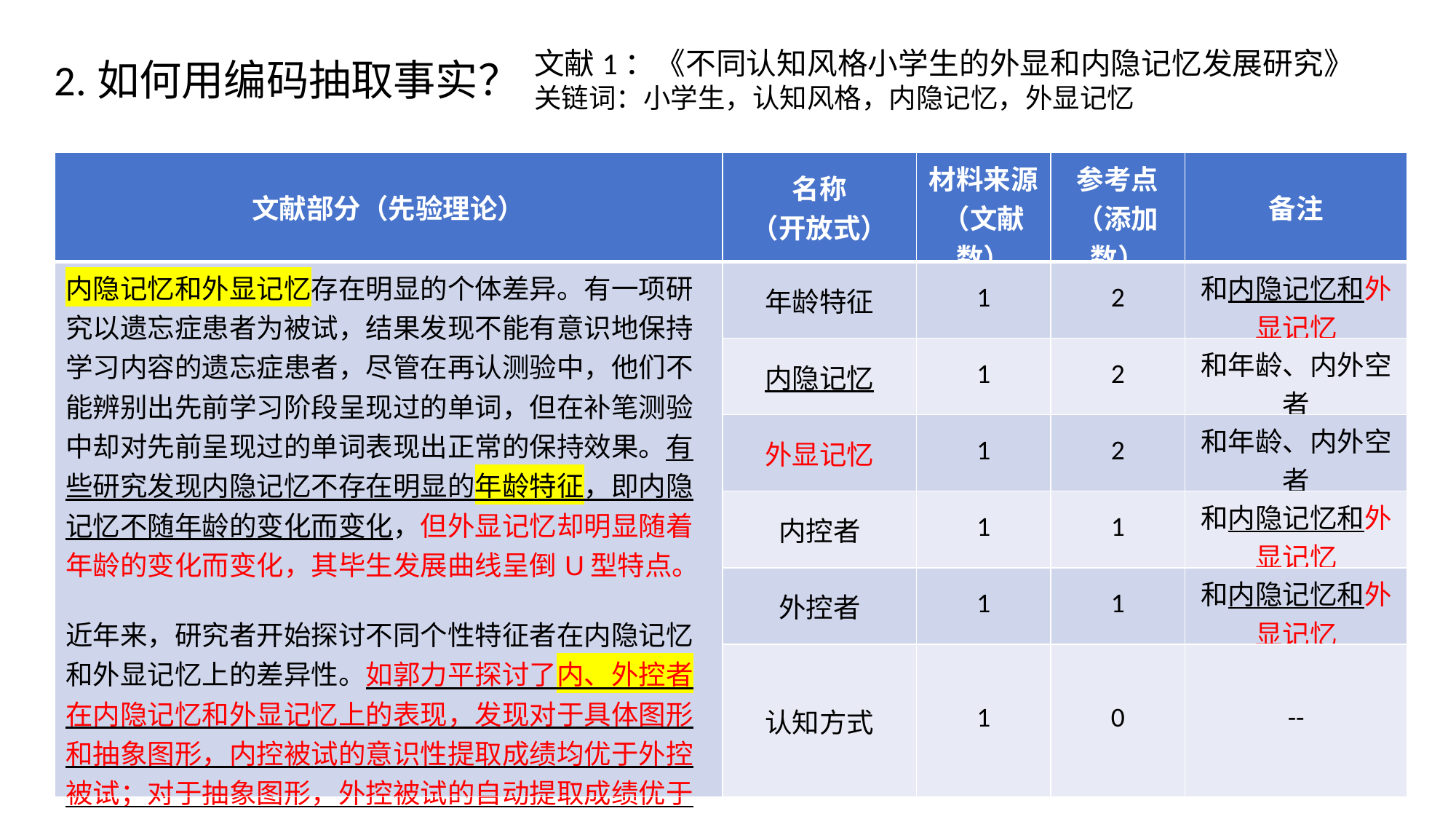

文献1：《不同认知风格小学生的外显和内隐记忆发展研究》
关链词：小学生，认知风格，内隐记忆，外显记忆
2.如何用编码抽取事实？
| 文献部分（先验理论） | 名称 （开放式） | 材料来源 （文献数） | 参考点 （添加数） | 备注 |
| --- | --- | --- | --- | --- |
| 内隐记忆和外显记忆存在明显的个体差异。有一项研究以遗忘症患者为被试，结果发现不能有意识地保持学习内容的遗忘症患者，尽管在再认测验中，他们不能辨别出先前学习阶段呈现过的单词，但在补笔测验中却对先前呈现过的单词表现出正常的保持效果。有些研究发现内隐记忆不存在明显的年龄特征，即内隐记忆不随年龄的变化而变化，但外显记忆却明显随着年龄的变化而变化，其毕生发展曲线呈倒U型特点。 近年来，研究者开始探讨不同个性特征者在内隐记忆和外显记忆上的差异性。如郭力平探讨了内、外控者在内隐记忆和外显记忆上的表现，发现对于具体图形和抽象图形，内控被试的意识性提取成绩均优于外控被试；对于抽象图形，外控被试的自动提取成绩优于内控被试。李力红等以大学生为被试，探讨了不同场认知方式与内隐、外显记忆的关系。 | 年龄特征 | 1 | 2 | 和内隐记忆和外显记忆 |
|  | 内隐记忆 | 1 | 2 | 和年龄、内外空者 |
|  | 外显记忆 | 1 | 2 | 和年龄、内外空者 |
|  | 内控者 | 1 | 1 | 和内隐记忆和外显记忆 |
|  | 外控者 | 1 | 1 | 和内隐记忆和外显记忆 |
|  | 认知方式 | 1 | 0 | -- |